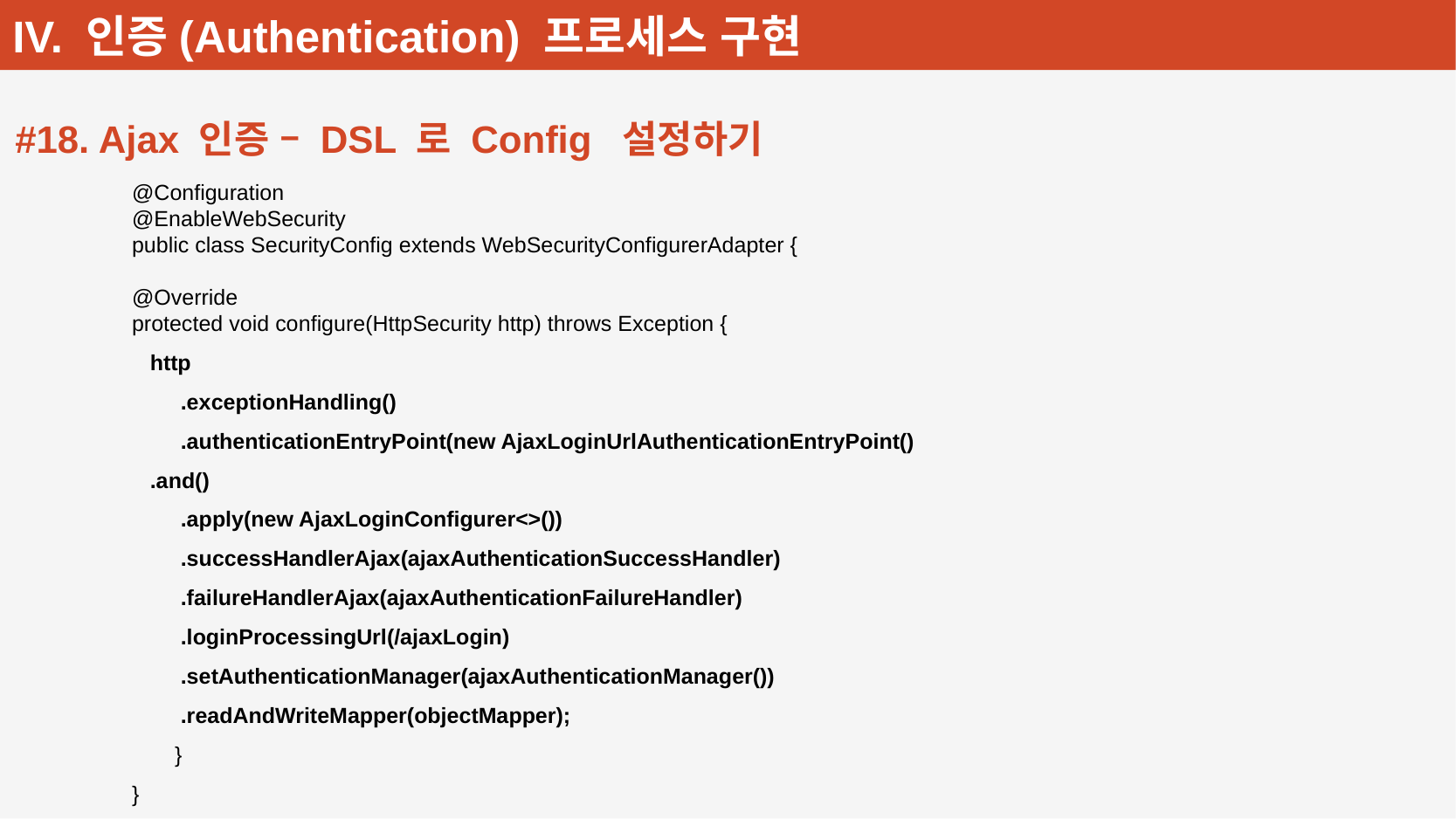

#18. Ajax 인증 – DSL 로 Config  설정하기
@Configuration
@EnableWebSecurity
public class SecurityConfig extends WebSecurityConfigurerAdapter {

@Override
protected void configure(HttpSecurity http) throws Exception {
   http
        .exceptionHandling()
        .authenticationEntryPoint(new AjaxLoginUrlAuthenticationEntryPoint()
   .and()
        .apply(new AjaxLoginConfigurer<>())
        .successHandlerAjax(ajaxAuthenticationSuccessHandler)
        .failureHandlerAjax(ajaxAuthenticationFailureHandler)
        .loginProcessingUrl(/ajaxLogin)
        .setAuthenticationManager(ajaxAuthenticationManager())
        .readAndWriteMapper(objectMapper);
       }
}